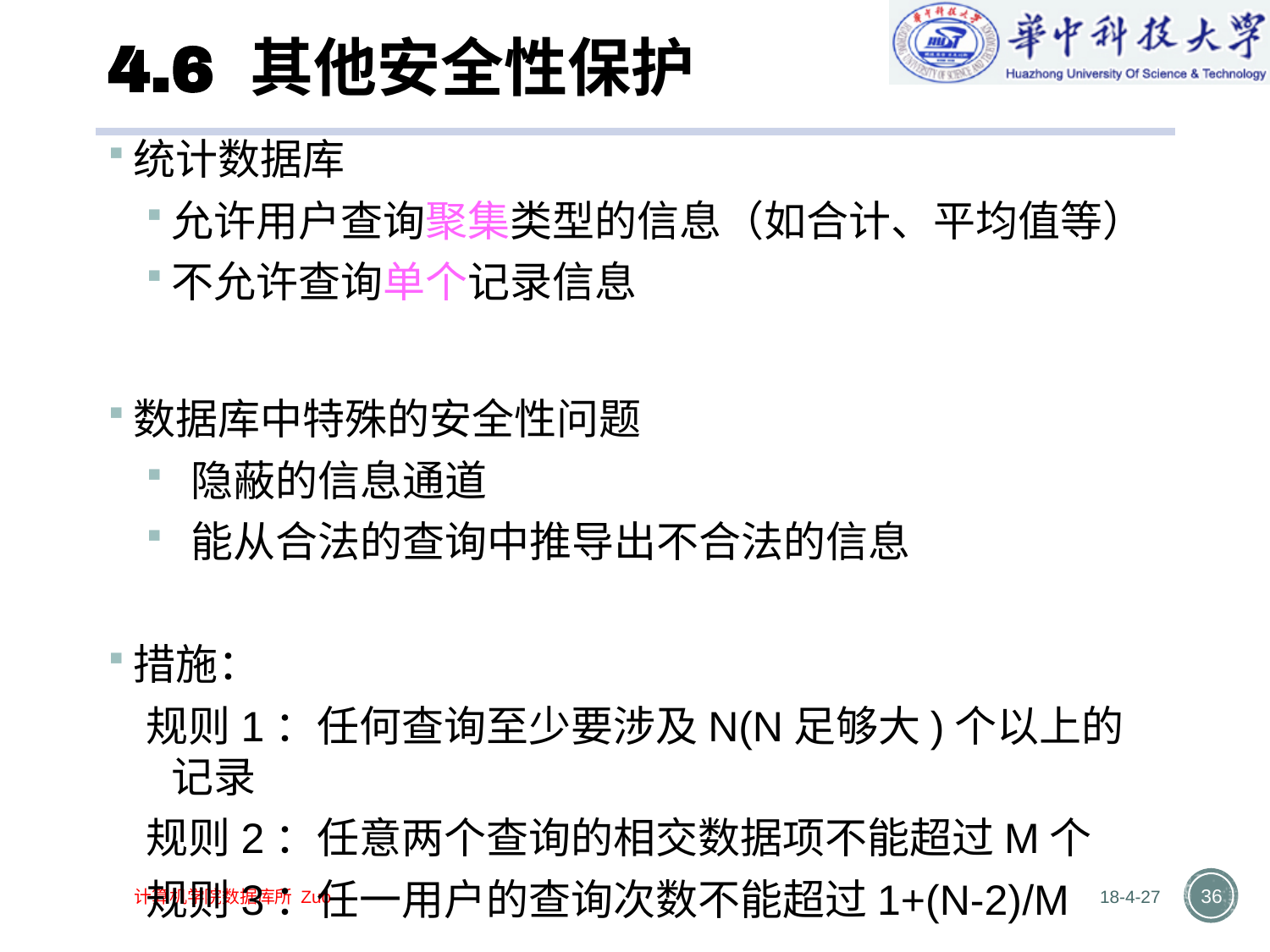

# 4.6 其他安全性保护
统计数据库
允许用户查询聚集类型的信息（如合计、平均值等）
不允许查询单个记录信息

数据库中特殊的安全性问题
 隐蔽的信息通道
 能从合法的查询中推导出不合法的信息

措施：
规则1：任何查询至少要涉及N(N足够大)个以上的记录
规则2：任意两个查询的相交数据项不能超过M个
规则3：任一用户的查询次数不能超过1+(N-2)/M

18-4-27
36